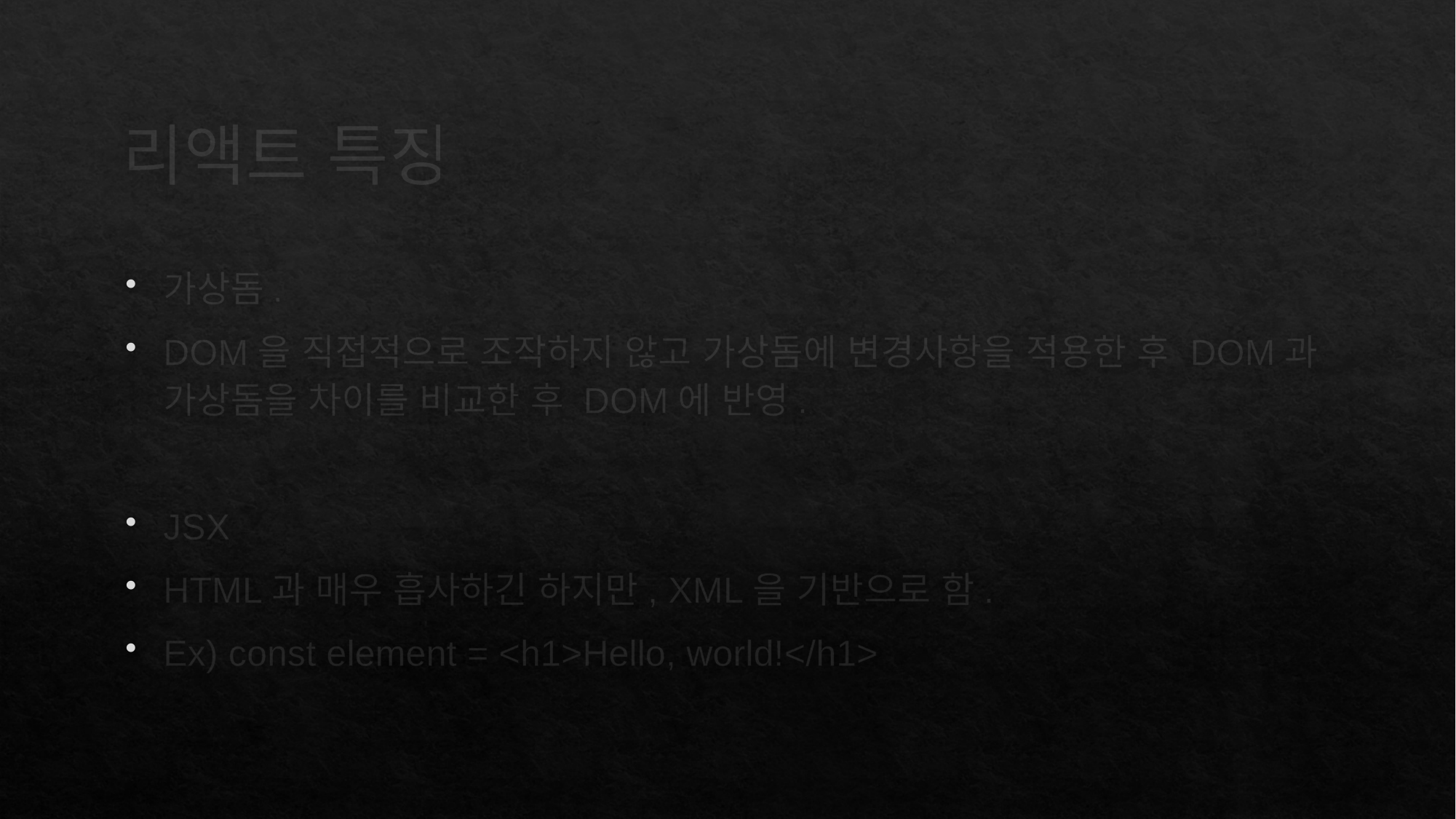

# 리액트 특징

가상돔.
DOM을 직접적으로 조작하지 않고 가상돔에 변경사항을 적용한 후 DOM과 가상돔을 차이를 비교한 후 DOM에 반영.

JSX
HTML과 매우 흡사하긴 하지만, XML을 기반으로 함.
Ex) const element = <h1>Hello, world!</h1>;